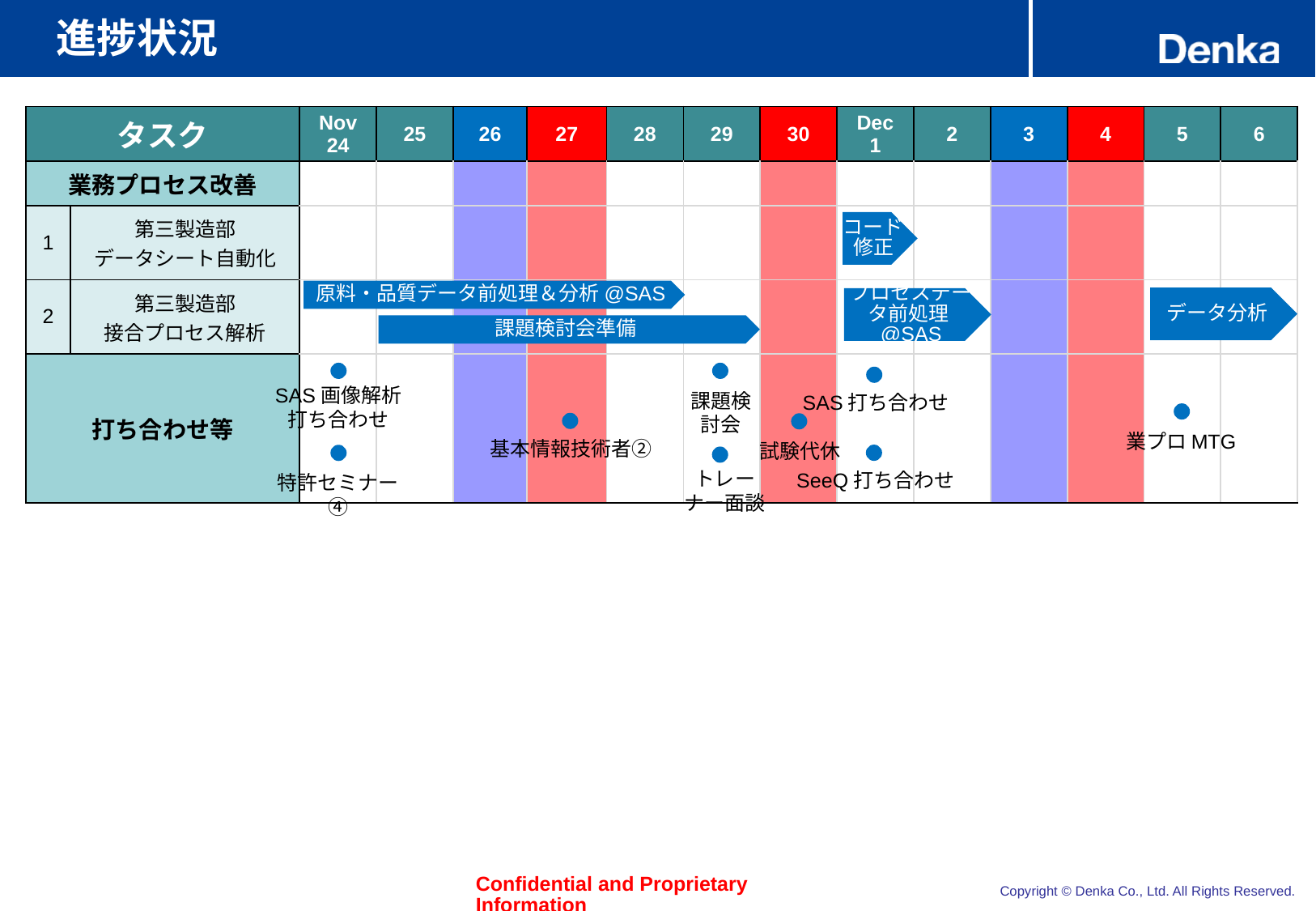

# 進捗状況
| タスク |  | Nov 24 | 25 | 26 | 27 | 28 | 29 | 30 | Dec 1 | 2 | 3 | 4 | 5 | 6 |
| --- | --- | --- | --- | --- | --- | --- | --- | --- | --- | --- | --- | --- | --- | --- |
| 業務プロセス改善 |  |  |  |  |  |  |  |  |  |  |  |  |  |  |
| 1 | 第三製造部 データシート自動化 |  |  |  |  |  |  |  |  |  |  |  |  |  |
| 2 | 第三製造部 接合プロセス解析 |  |  |  |  |  |  |  |  |  |  |  |  |  |
| 打ち合わせ等 |  |  |  |  |  |  |  |  |  |  |  |  |  |  |
コード修正
原料・品質データ前処理＆分析@SAS
データ分析
プロセスデータ前処理@SAS
課題検討会準備

SAS画像解析
打ち合わせ
課題検討会
SAS打ち合わせ

業プロMTG
基本情報技術者②
試験代休

トレーナー面談
SeeQ打ち合わせ
特許セミナー④